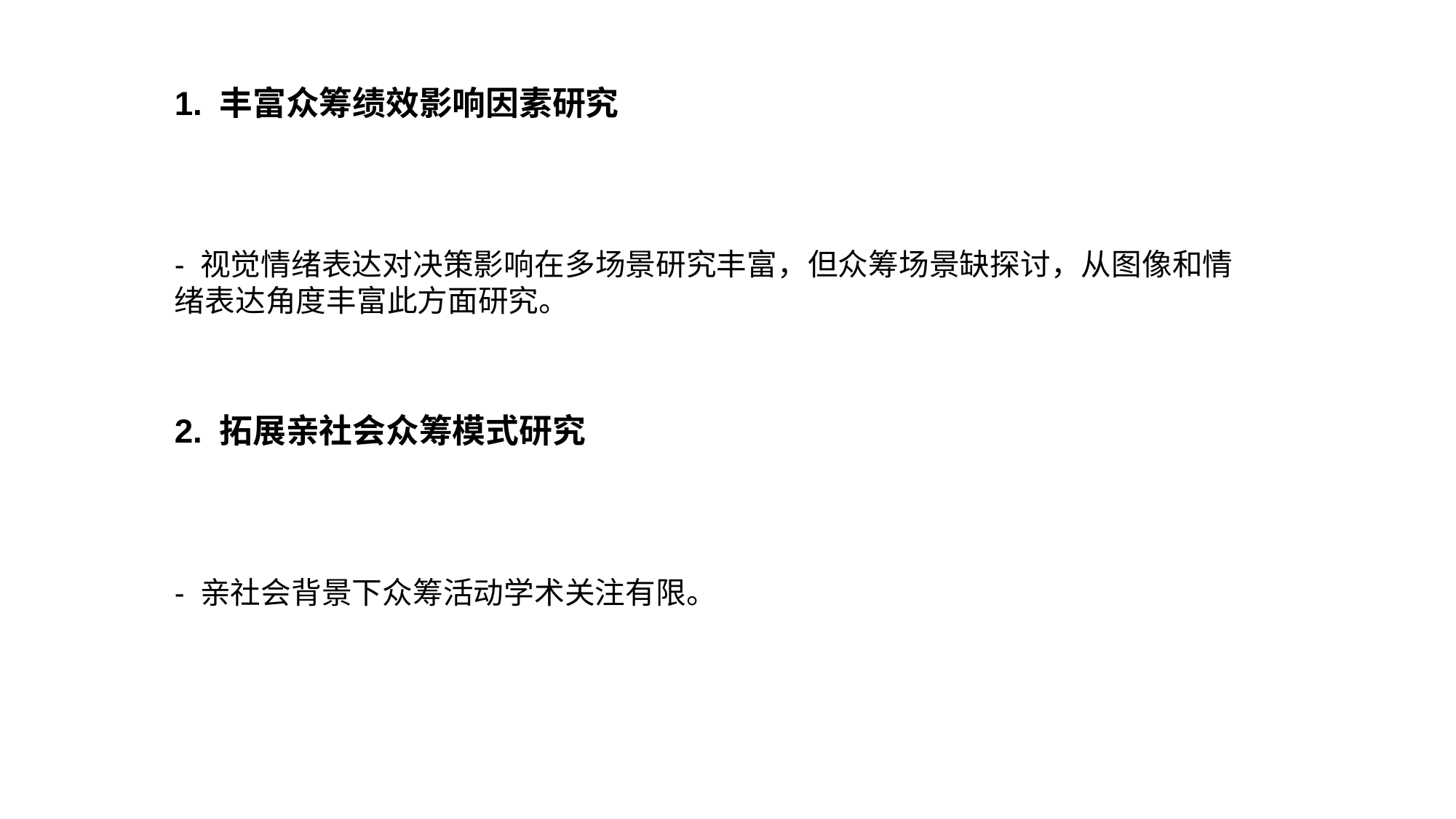

1. 丰富众筹绩效影响因素研究

- 视觉情绪表达对决策影响在多场景研究丰富，但众筹场景缺探讨，从图像和情绪表达角度丰富此方面研究。
2. 拓展亲社会众筹模式研究
- 亲社会背景下众筹活动学术关注有限。